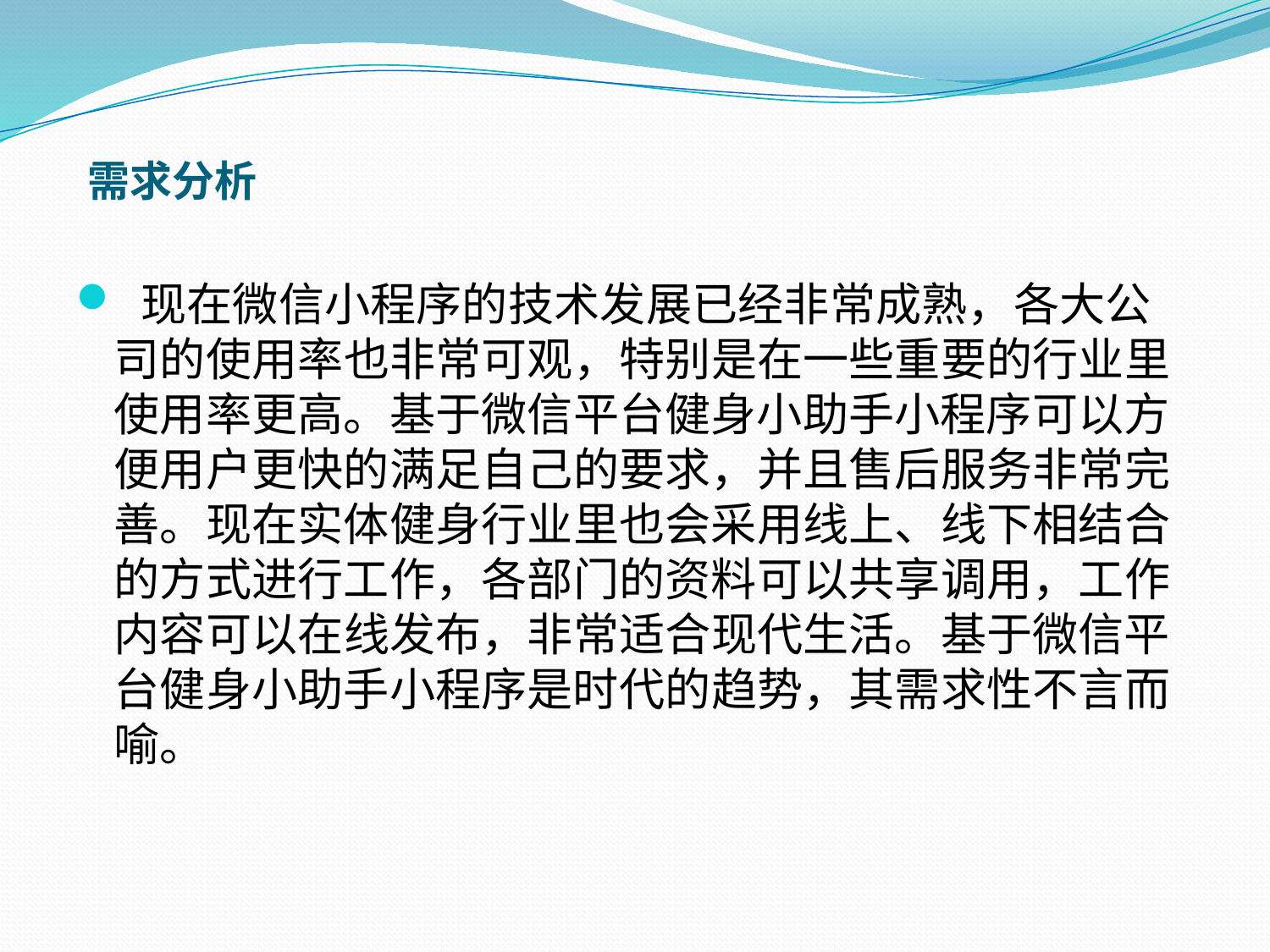

# 需求分析
 现在微信小程序的技术发展已经非常成熟，各大公司的使用率也非常可观，特别是在一些重要的行业里使用率更高。基于微信平台健身小助手小程序可以方便用户更快的满足自己的要求，并且售后服务非常完善。现在实体健身行业里也会采用线上、线下相结合的方式进行工作，各部门的资料可以共享调用，工作内容可以在线发布，非常适合现代生活。基于微信平台健身小助手小程序是时代的趋势，其需求性不言而喻。